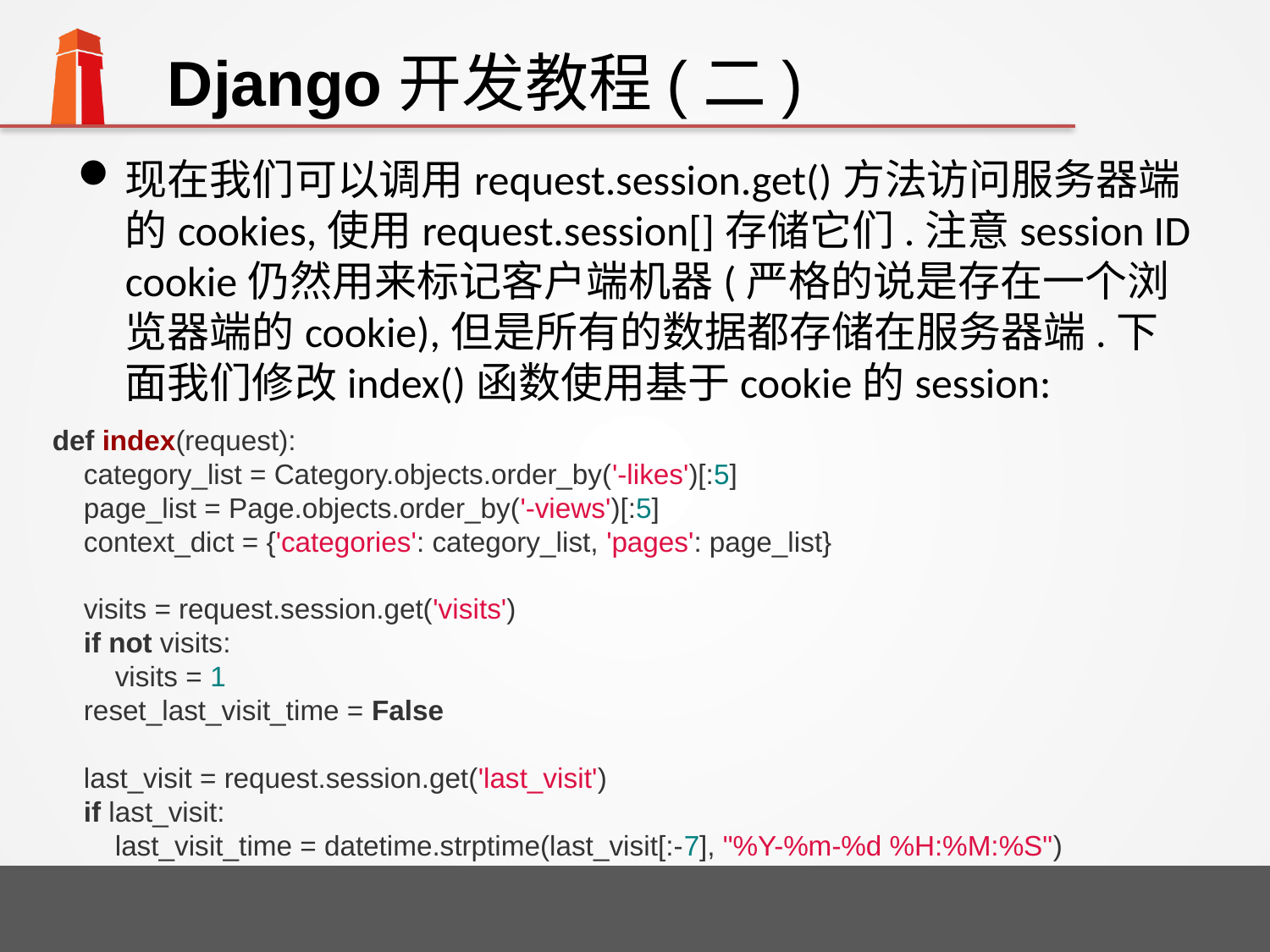

# Django开发教程(二)
现在我们可以调用request.session.get()方法访问服务器端的cookies,使用request.session[]存储它们.注意session ID cookie仍然用来标记客户端机器(严格的说是存在一个浏览器端的cookie),但是所有的数据都存储在服务器端.下面我们修改index()函数使用基于cookie的session:
def index(request):
    category_list = Category.objects.order_by('-likes')[:5]
    page_list = Page.objects.order_by('-views')[:5]
    context_dict = {'categories': category_list, 'pages': page_list}

    visits = request.session.get('visits')
    if not visits:
        visits = 1
    reset_last_visit_time = False

    last_visit = request.session.get('last_visit')
    if last_visit:
        last_visit_time = datetime.strptime(last_visit[:-7], "%Y-%m-%d %H:%M:%S")